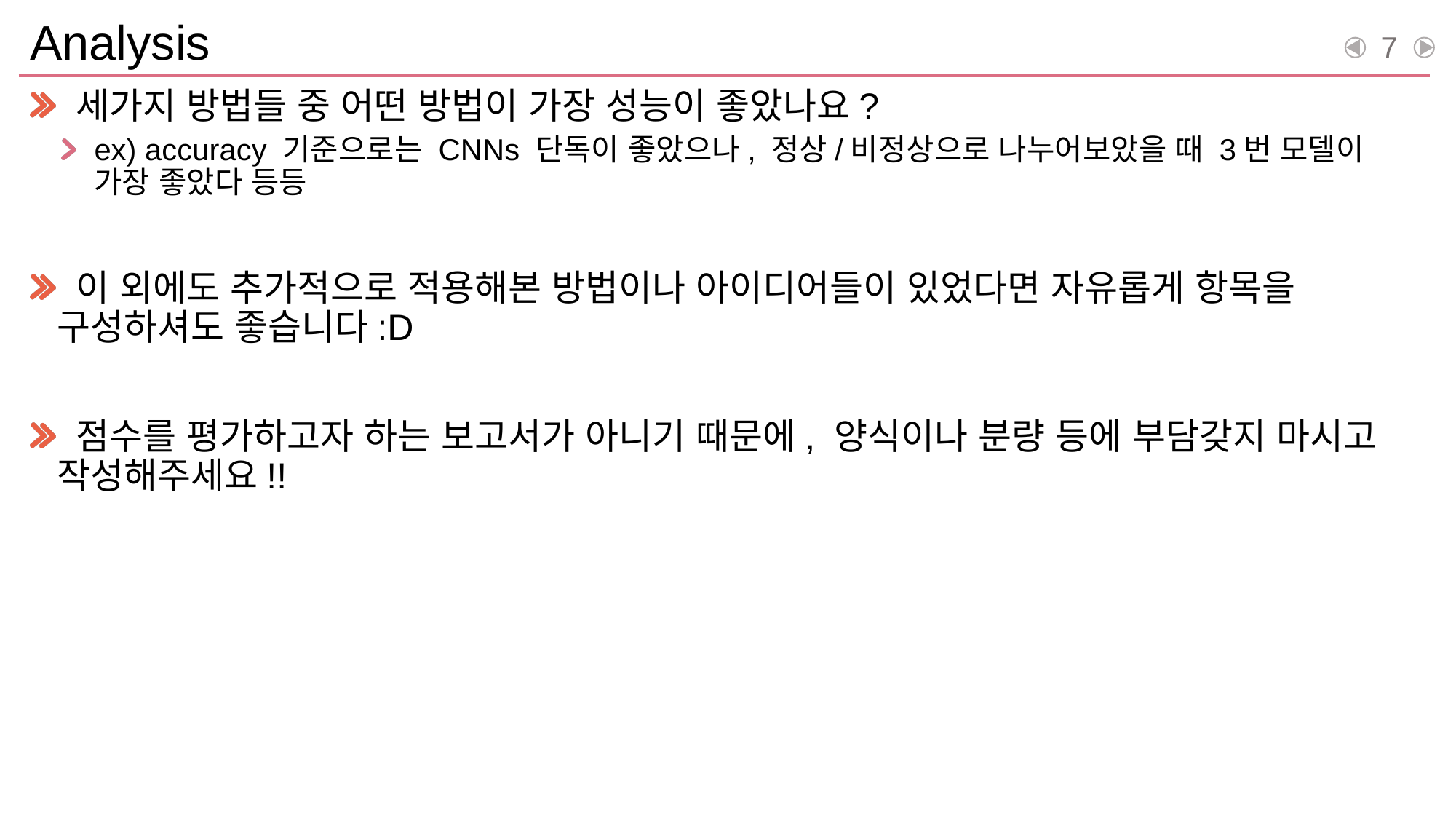

# Analysis
7
 세가지 방법들 중 어떤 방법이 가장 성능이 좋았나요?
ex) accuracy 기준으로는 CNNs 단독이 좋았으나, 정상/비정상으로 나누어보았을 때 3번 모델이 가장 좋았다 등등

 이 외에도 추가적으로 적용해본 방법이나 아이디어들이 있었다면 자유롭게 항목을 구성하셔도 좋습니다:D

 점수를 평가하고자 하는 보고서가 아니기 때문에, 양식이나 분량 등에 부담갖지 마시고 작성해주세요!!